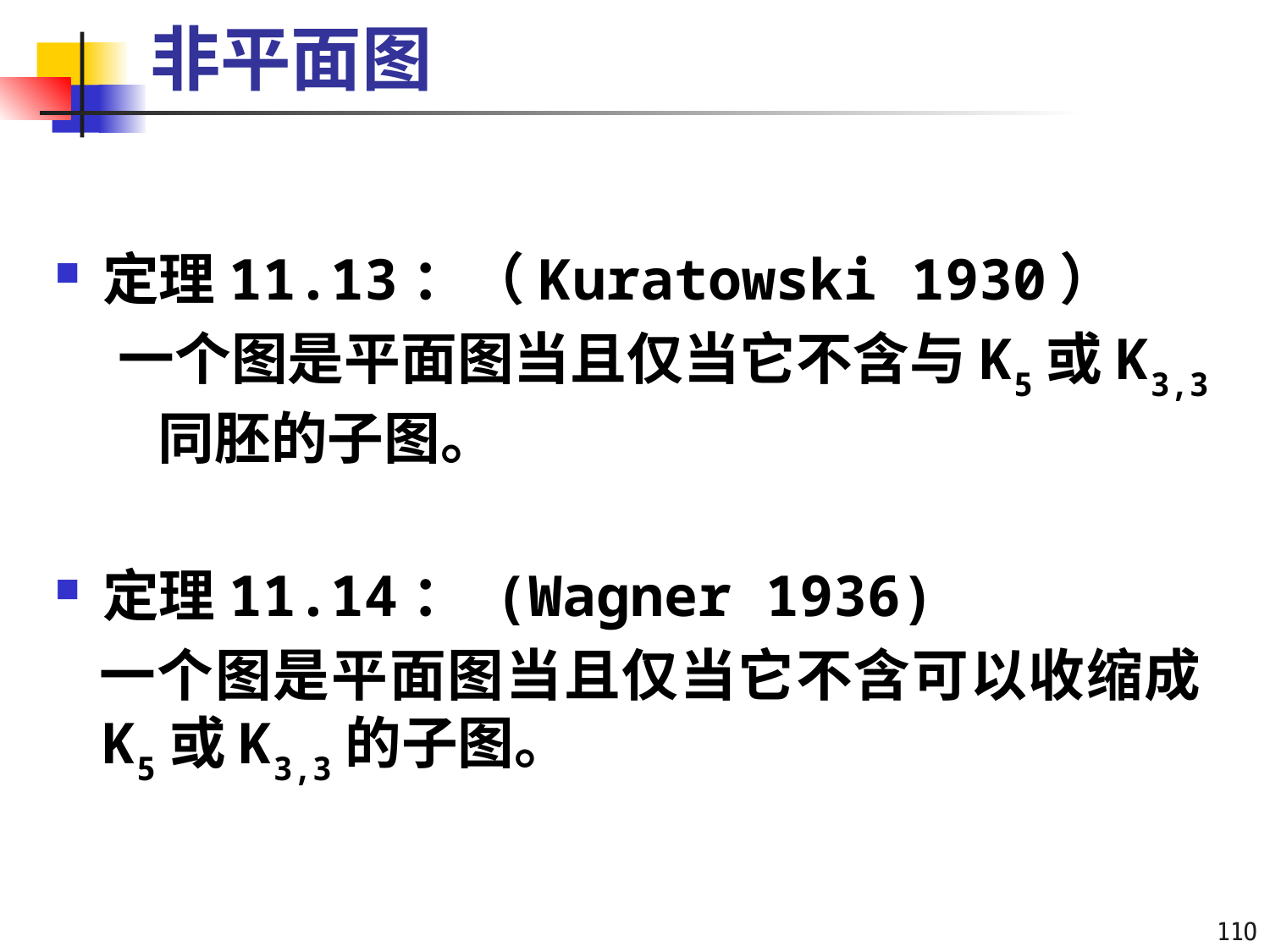

# 非平面图

定理11.13：（Kuratowski 1930）
一个图是平面图当且仅当它不含与K5或K3,3同胚的子图。

定理11.14： (Wagner 1936)
  一个图是平面图当且仅当它不含可以收缩成K5或K3,3的子图。
110